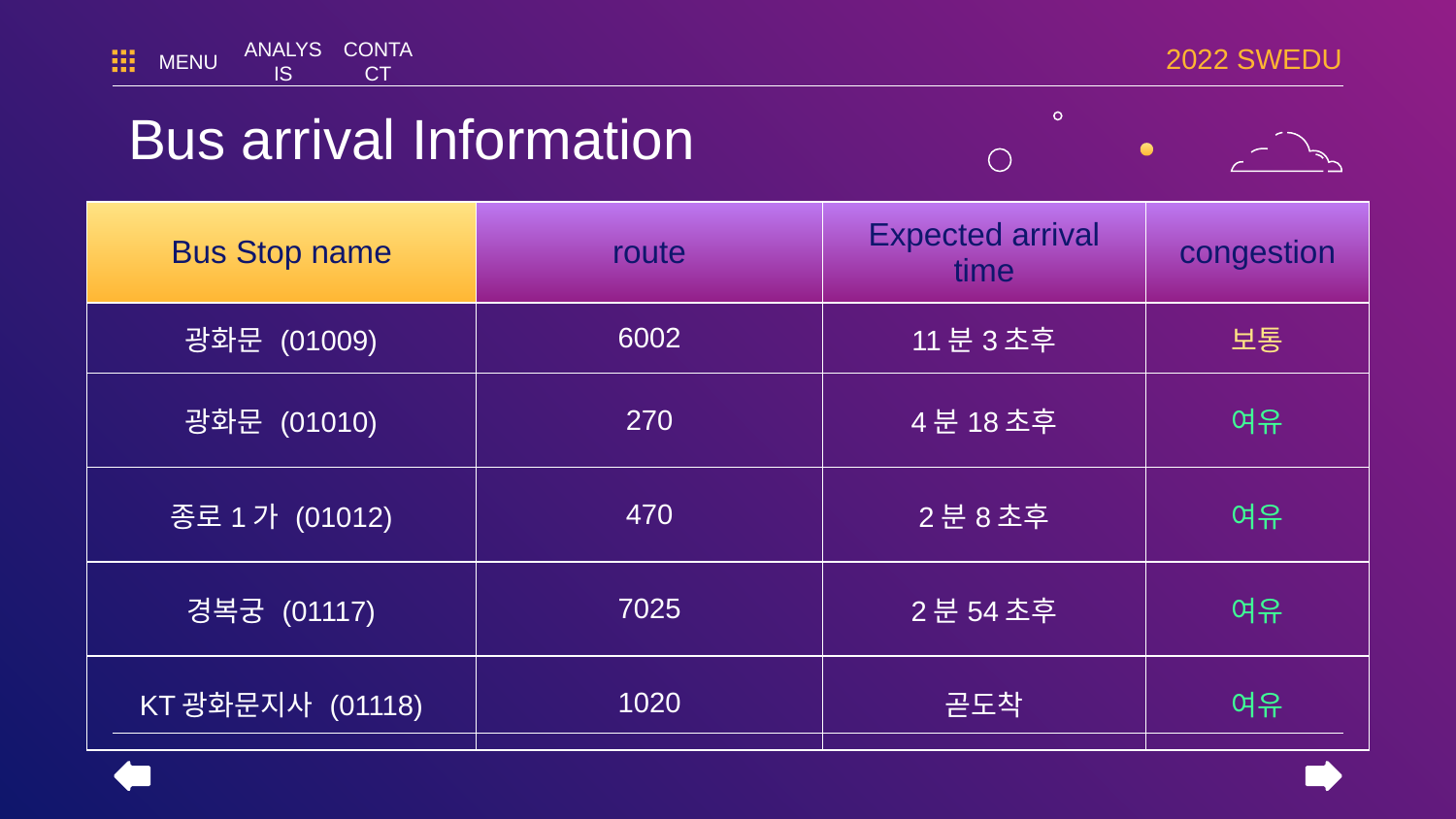

2022 SWEDU
MENU
ANALYSIS
CONTACT

# Bus arrival Information

| Bus Stop name | route | Expected arrival time | congestion |
| --- | --- | --- | --- |
| 광화문 (01009) | 6002 | 11분3초후 | 보통 |
| 광화문 (01010) | 270 | 4분18초후 | 여유 |
| 종로1가 (01012) | 470 | 2분8초후 | 여유 |
| 경복궁 (01117) | 7025 | 2분54초후 | 여유 |
| KT광화문지사 (01118) | 1020 | 곧도착 | 여유 |